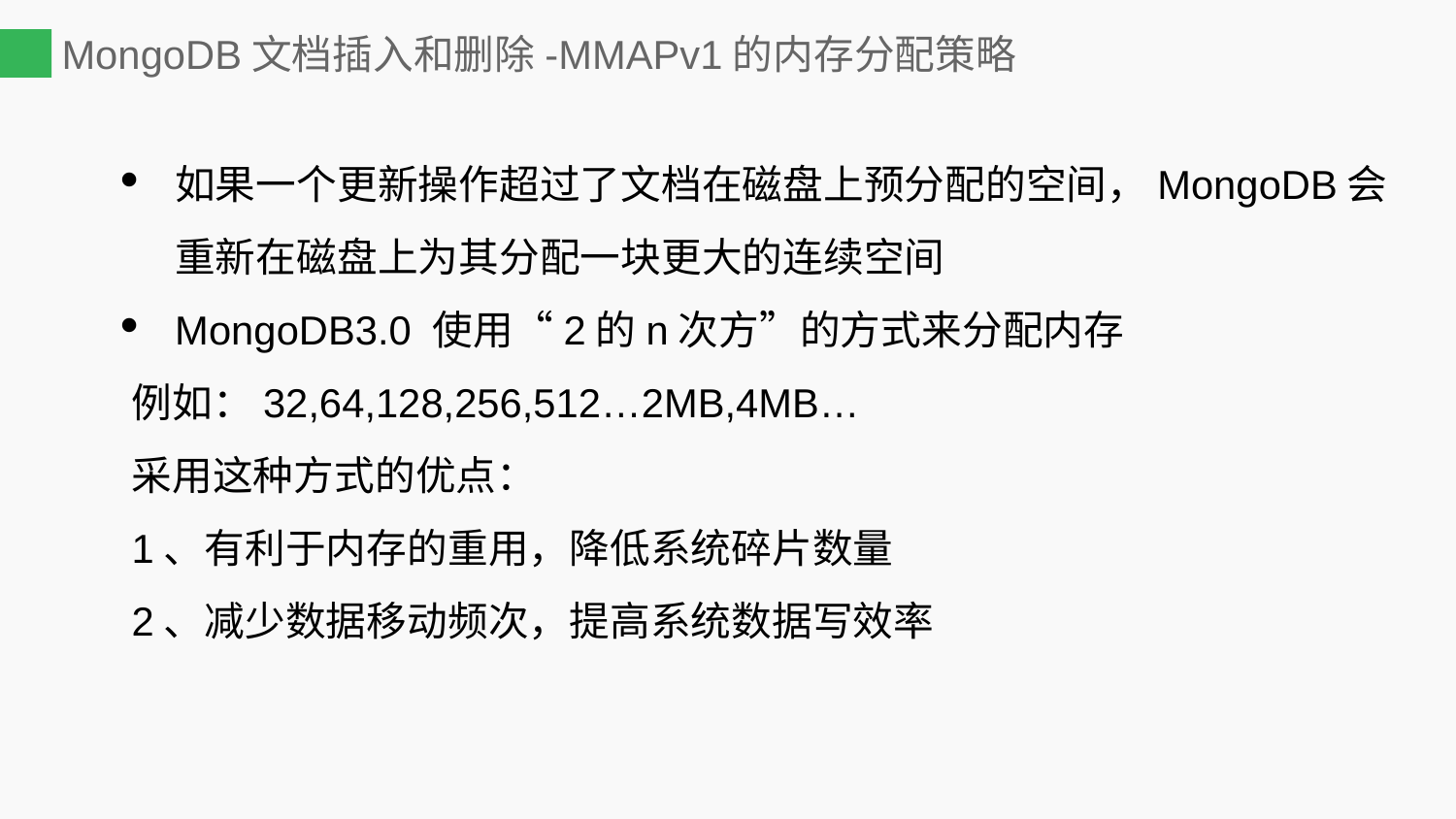

# MongoDB文档插入和删除-MMAPv1的内存分配策略
如果一个更新操作超过了文档在磁盘上预分配的空间，MongoDB会重新在磁盘上为其分配一块更大的连续空间
MongoDB3.0 使用“2的n次方”的方式来分配内存
例如：32,64,128,256,512…2MB,4MB…
采用这种方式的优点：
1、有利于内存的重用，降低系统碎片数量
2、减少数据移动频次，提高系统数据写效率